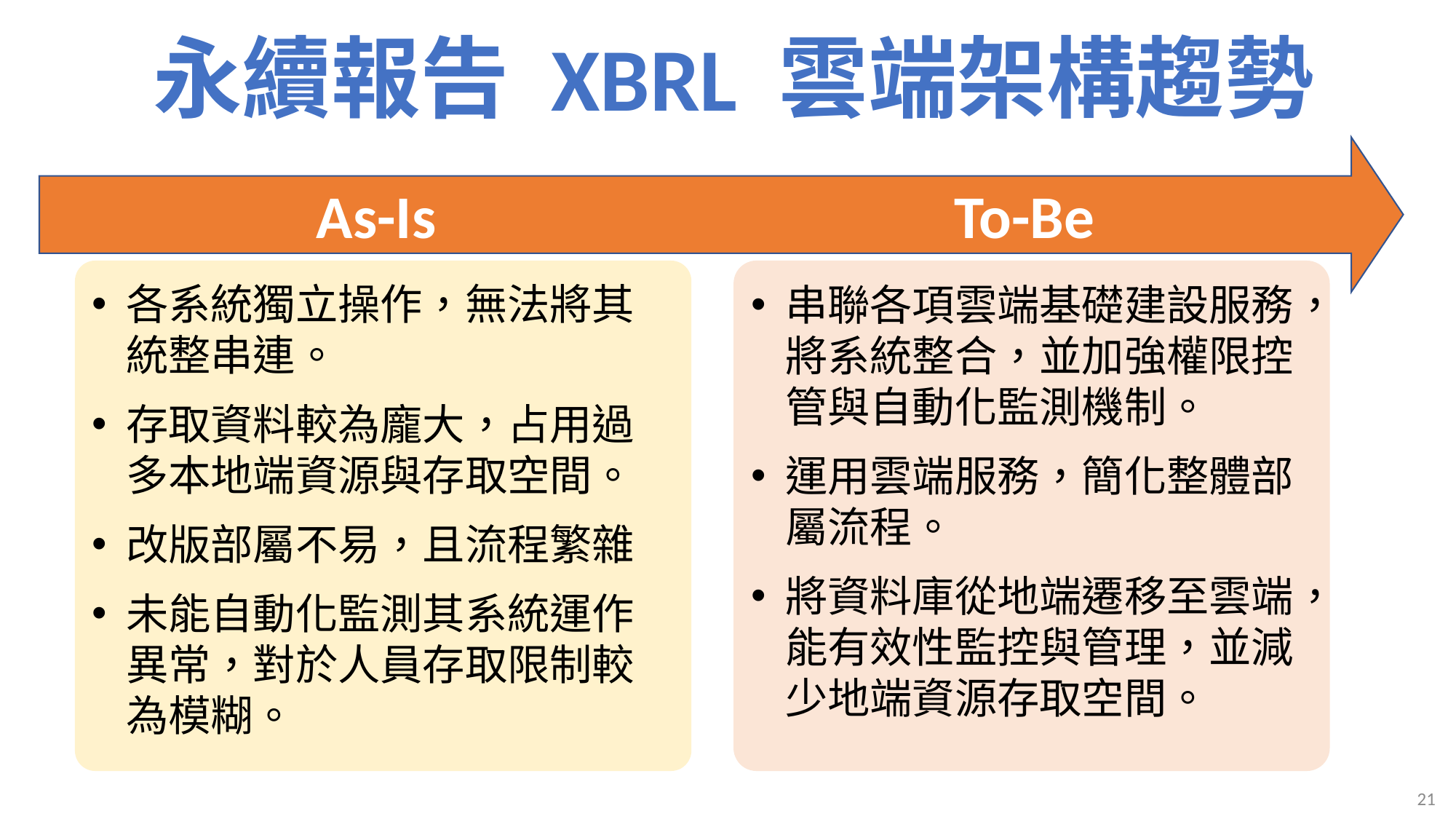

# 永續報告 XBRL 雲端架構趨勢

As-Is
To-Be
各系統獨立操作，無法將其統整串連。
存取資料較為龐大，占用過多本地端資源與存取空間。
改版部屬不易，且流程繁雜
未能自動化監測其系統運作異常，對於人員存取限制較為模糊。
串聯各項雲端基礎建設服務，將系統整合，並加強權限控管與自動化監測機制。
運用雲端服務，簡化整體部屬流程。
將資料庫從地端遷移至雲端，能有效性監控與管理，並減少地端資源存取空間。

21